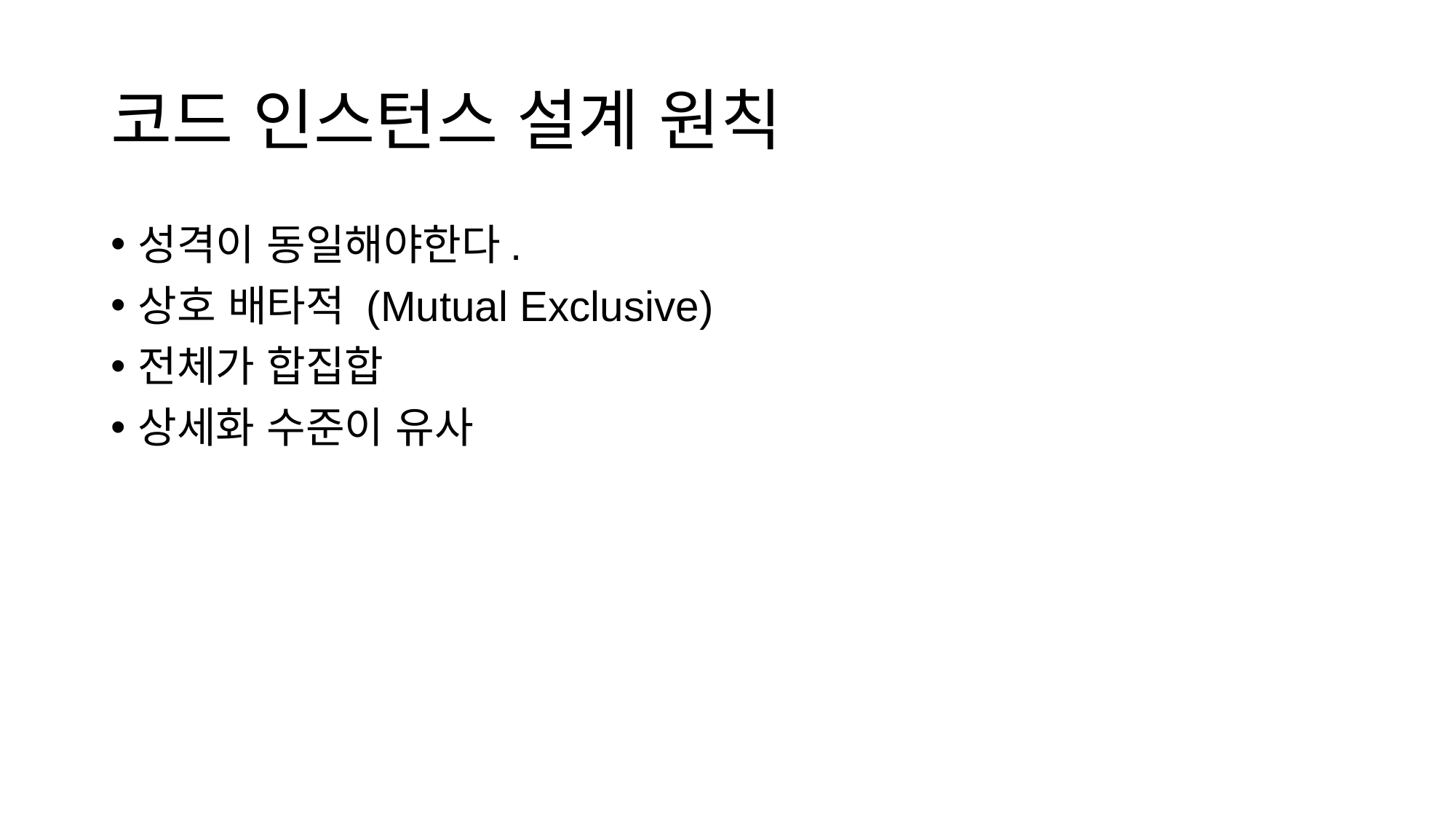

# 코드 인스턴스 설계 원칙
성격이 동일해야한다.
상호 배타적 (Mutual Exclusive)
전체가 합집합
상세화 수준이 유사